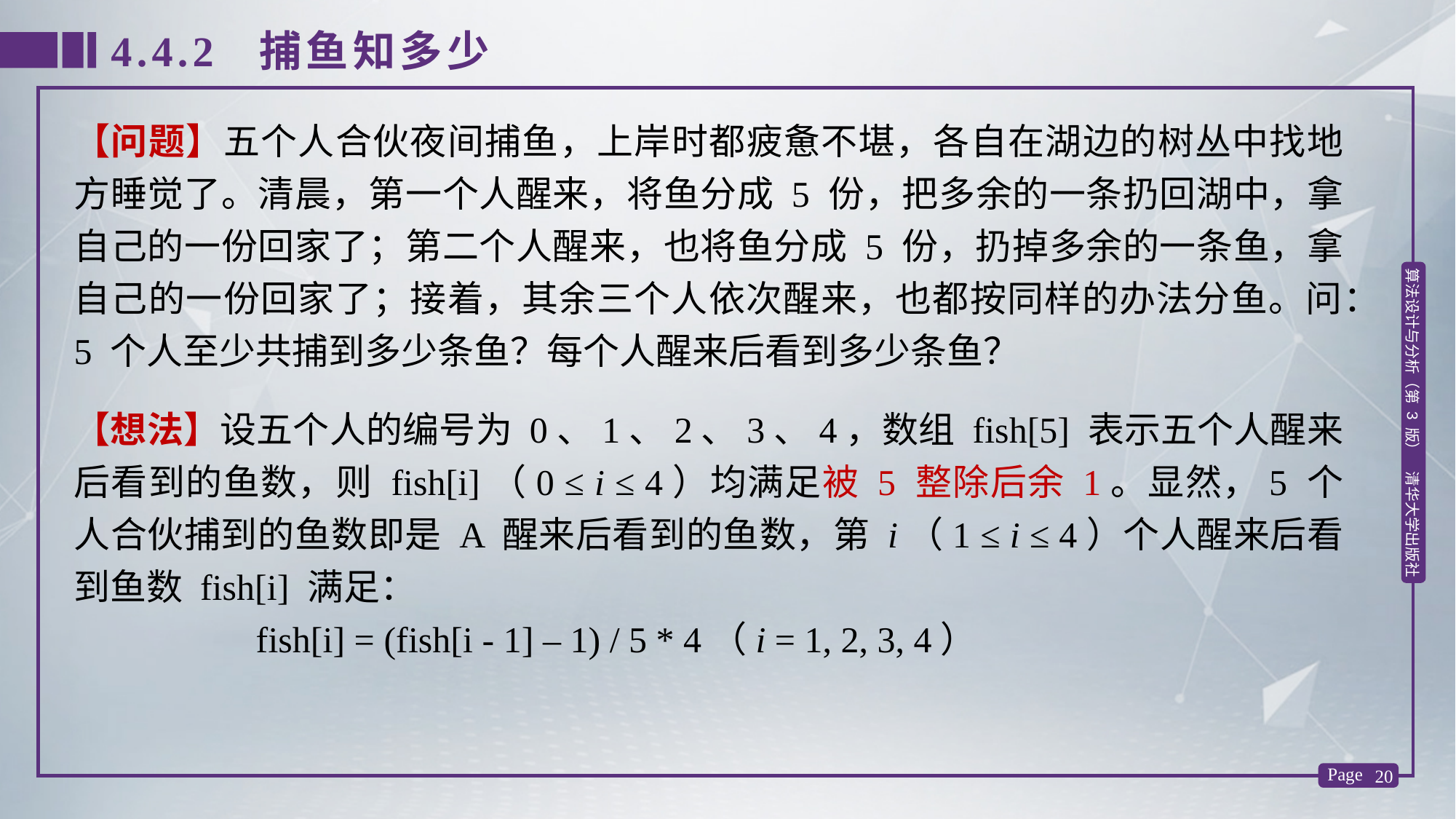

4.4.2  捕鱼知多少
【问题】五个人合伙夜间捕鱼，上岸时都疲惫不堪，各自在湖边的树丛中找地方睡觉了。清晨，第一个人醒来，将鱼分成 5 份，把多余的一条扔回湖中，拿自己的一份回家了；第二个人醒来，也将鱼分成 5 份，扔掉多余的一条鱼，拿自己的一份回家了；接着，其余三个人依次醒来，也都按同样的办法分鱼。问：5 个人至少共捕到多少条鱼？每个人醒来后看到多少条鱼？
【想法】设五个人的编号为 0、1、2、3、4，数组 fish[5] 表示五个人醒来后看到的鱼数，则 fish[i]（0 ≤ i ≤ 4）均满足被 5 整除后余 1。显然，5 个人合伙捕到的鱼数即是 A 醒来后看到的鱼数，第 i（1 ≤ i ≤ 4）个人醒来后看到鱼数 fish[i] 满足：
                    fish[i] = (fish[i - 1] – 1) / 5 * 4（i = 1, 2, 3, 4）